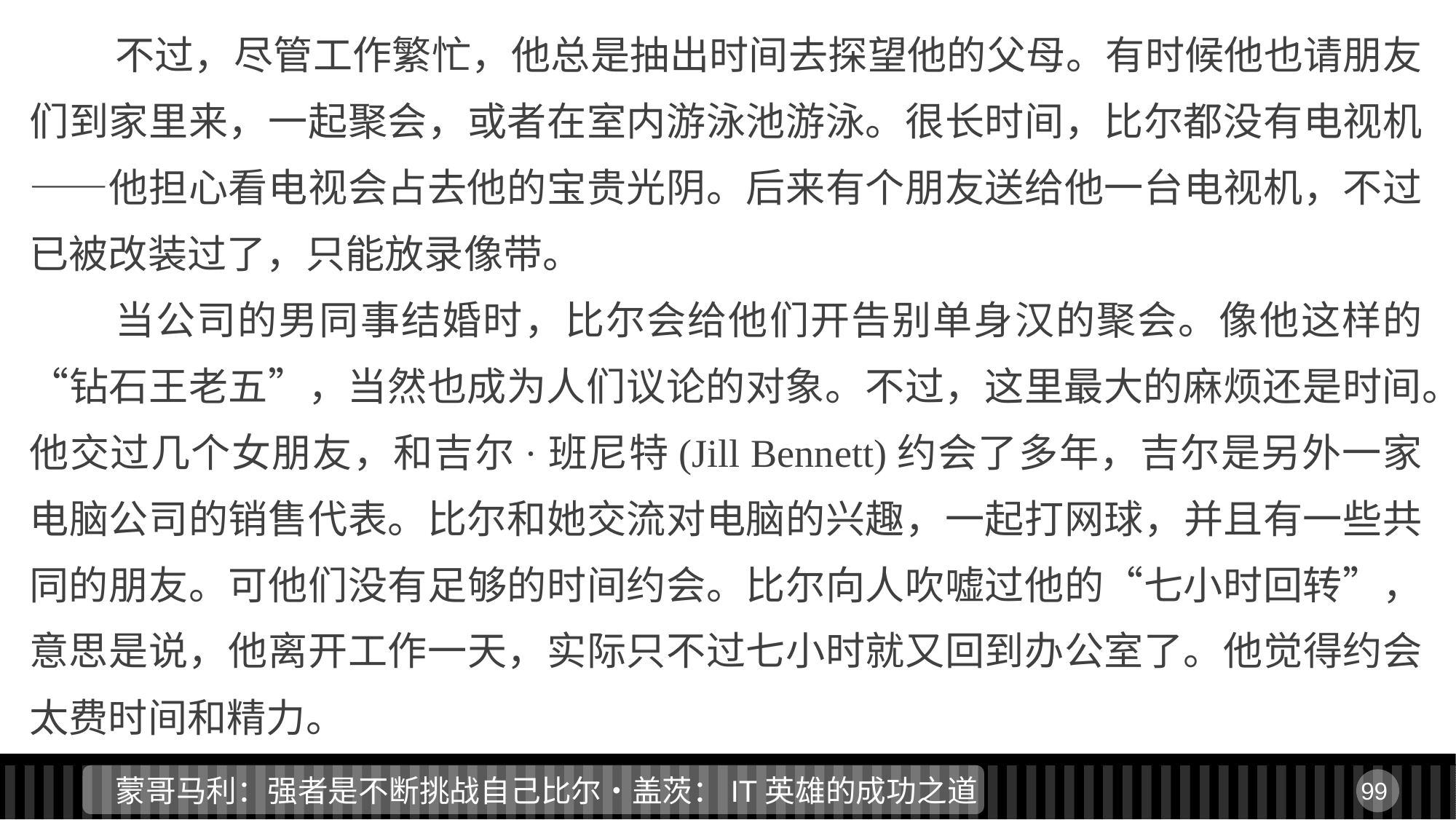

不过，尽管工作繁忙，他总是抽出时间去探望他的父母。有时候他也请朋友们到家里来，一起聚会，或者在室内游泳池游泳。很长时间，比尔都没有电视机——他担心看电视会占去他的宝贵光阴。后来有个朋友送给他一台电视机，不过已被改装过了，只能放录像带。
当公司的男同事结婚时，比尔会给他们开告别单身汉的聚会。像他这样的“钻石王老五”，当然也成为人们议论的对象。不过，这里最大的麻烦还是时间。他交过几个女朋友，和吉尔·班尼特(Jill Bennett)约会了多年，吉尔是另外一家电脑公司的销售代表。比尔和她交流对电脑的兴趣，一起打网球，并且有一些共同的朋友。可他们没有足够的时间约会。比尔向人吹嘘过他的“七小时回转”，意思是说，他离开工作一天，实际只不过七小时就又回到办公室了。他觉得约会太费时间和精力。